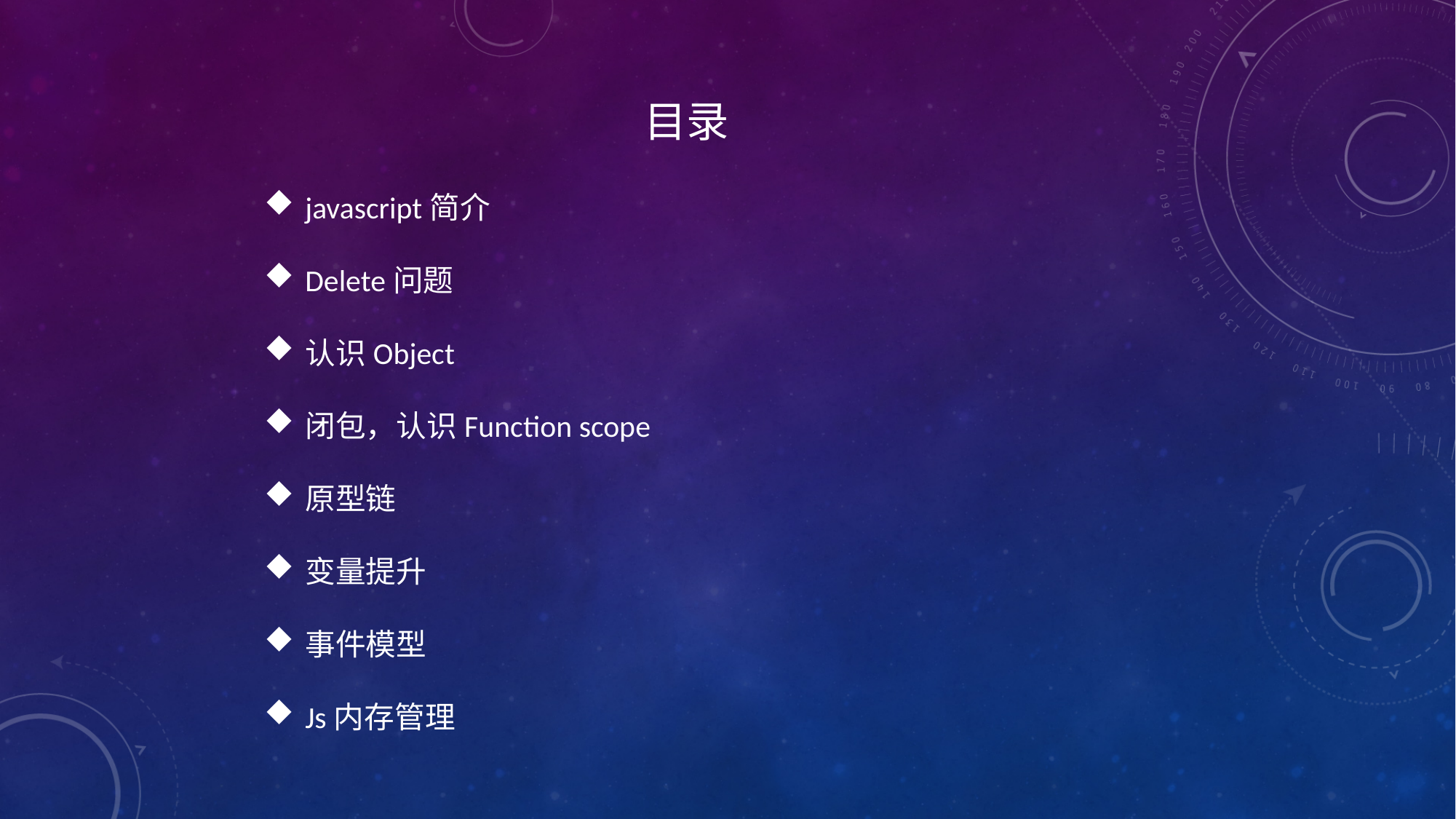

# 目录
javascript简介

Delete问题

认识Object

闭包，认识Function scope

原型链

变量提升

事件模型

Js内存管理